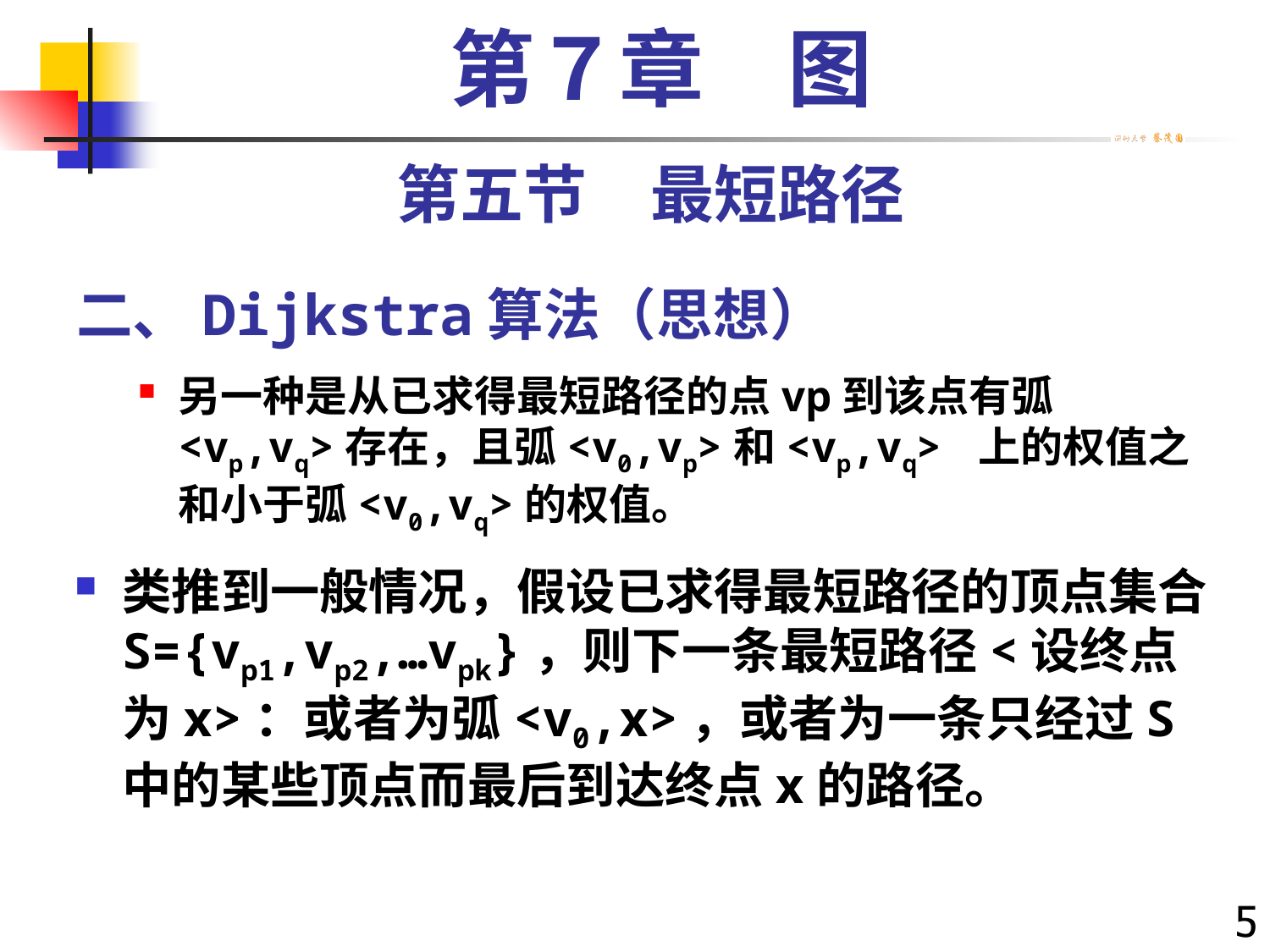

第７章　图
第五节　最短路径
# 二、Dijkstra算法（思想）
另一种是从已求得最短路径的点vp到该点有弧<vp,vq>存在，且弧<v0,vp>和<vp,vq> 上的权值之和小于弧<v0,vq>的权值。
类推到一般情况，假设已求得最短路径的顶点集合S={vp1,vp2,…vpk}，则下一条最短路径<设终点为x>：或者为弧<v0,x>，或者为一条只经过S中的某些顶点而最后到达终点x的路径。
5